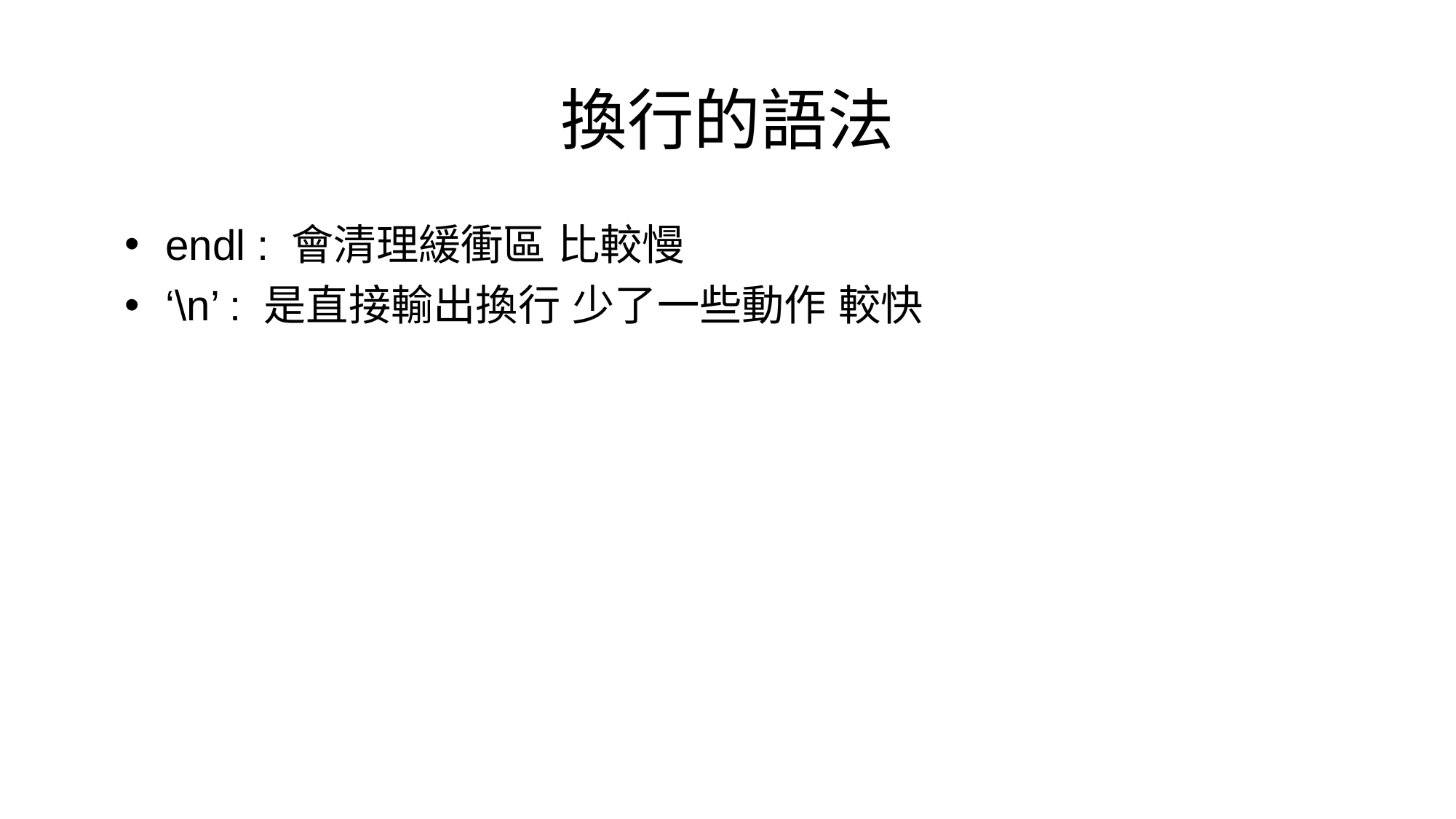

# 換行的語法
endl : 會清理緩衝區 比較慢
‘\n’ : 是直接輸出換行 少了一些動作 較快